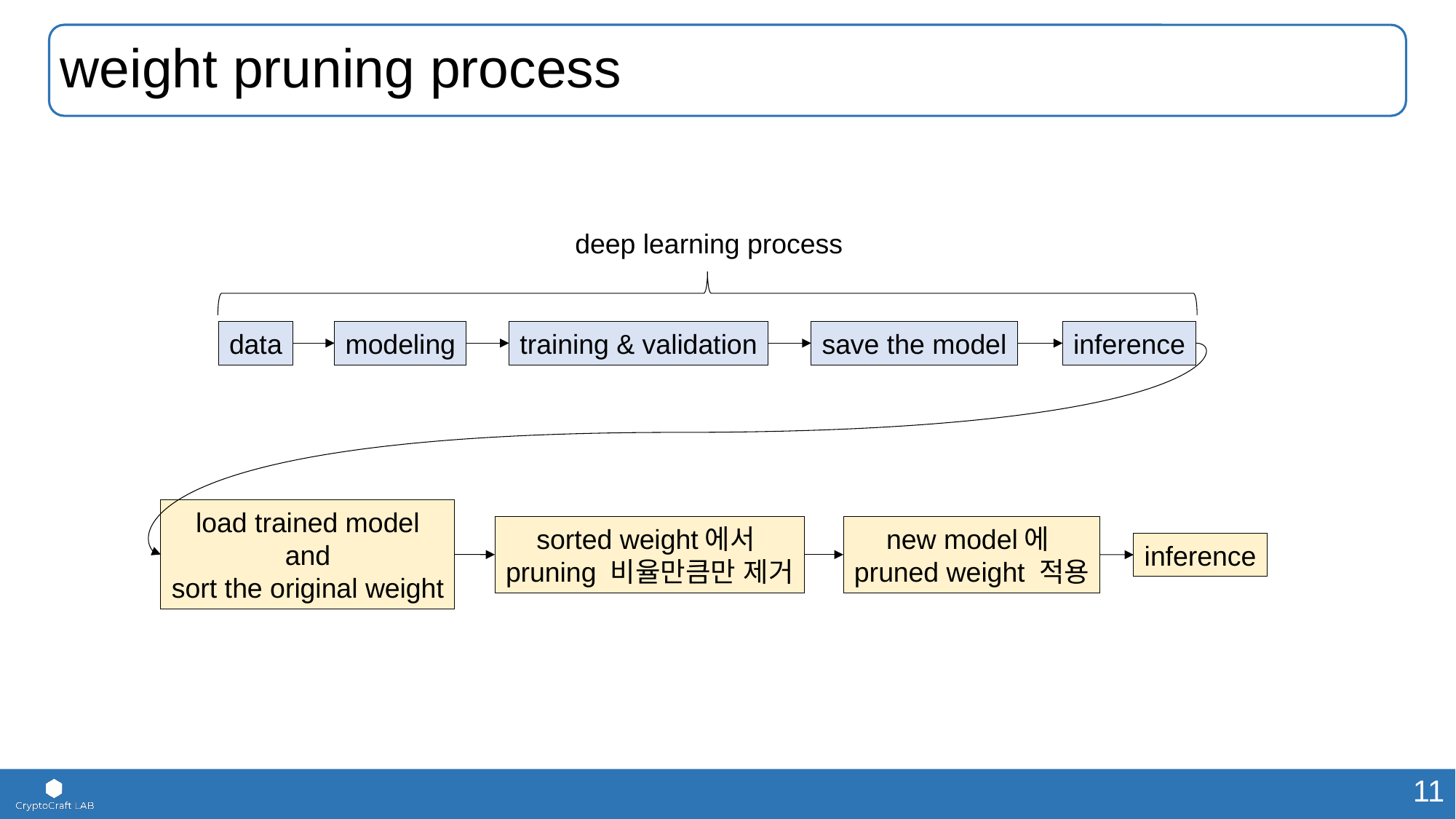

# weight pruning process
deep learning process
data
modeling
training & validation
save the model
inference
load trained model
and
sort the original weight
sorted weight에서
pruning 비율만큼만 제거
new model에
pruned weight 적용
inference